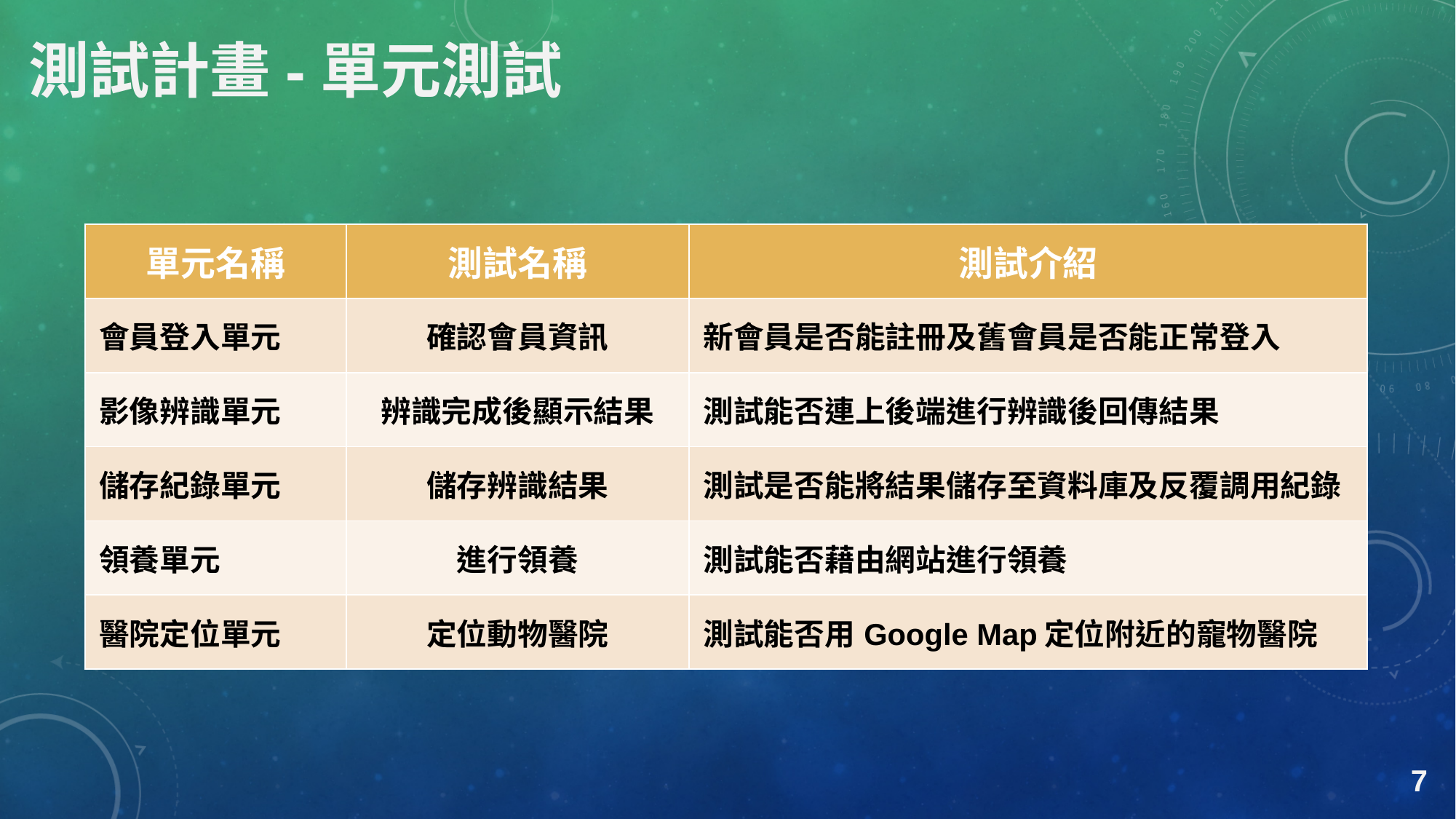

測試計畫-單元測試
| 單元名稱 | 測試名稱 | 測試介紹 |
| --- | --- | --- |
| 會員登入單元 | 確認會員資訊 | 新會員是否能註冊及舊會員是否能正常登入 |
| 影像辨識單元 | 辨識完成後顯示結果 | 測試能否連上後端進行辨識後回傳結果 |
| 儲存紀錄單元 | 儲存辨識結果 | 測試是否能將結果儲存至資料庫及反覆調用紀錄 |
| 領養單元 | 進行領養 | 測試能否藉由網站進行領養 |
| 醫院定位單元 | 定位動物醫院 | 測試能否用Google Map定位附近的寵物醫院 |
7